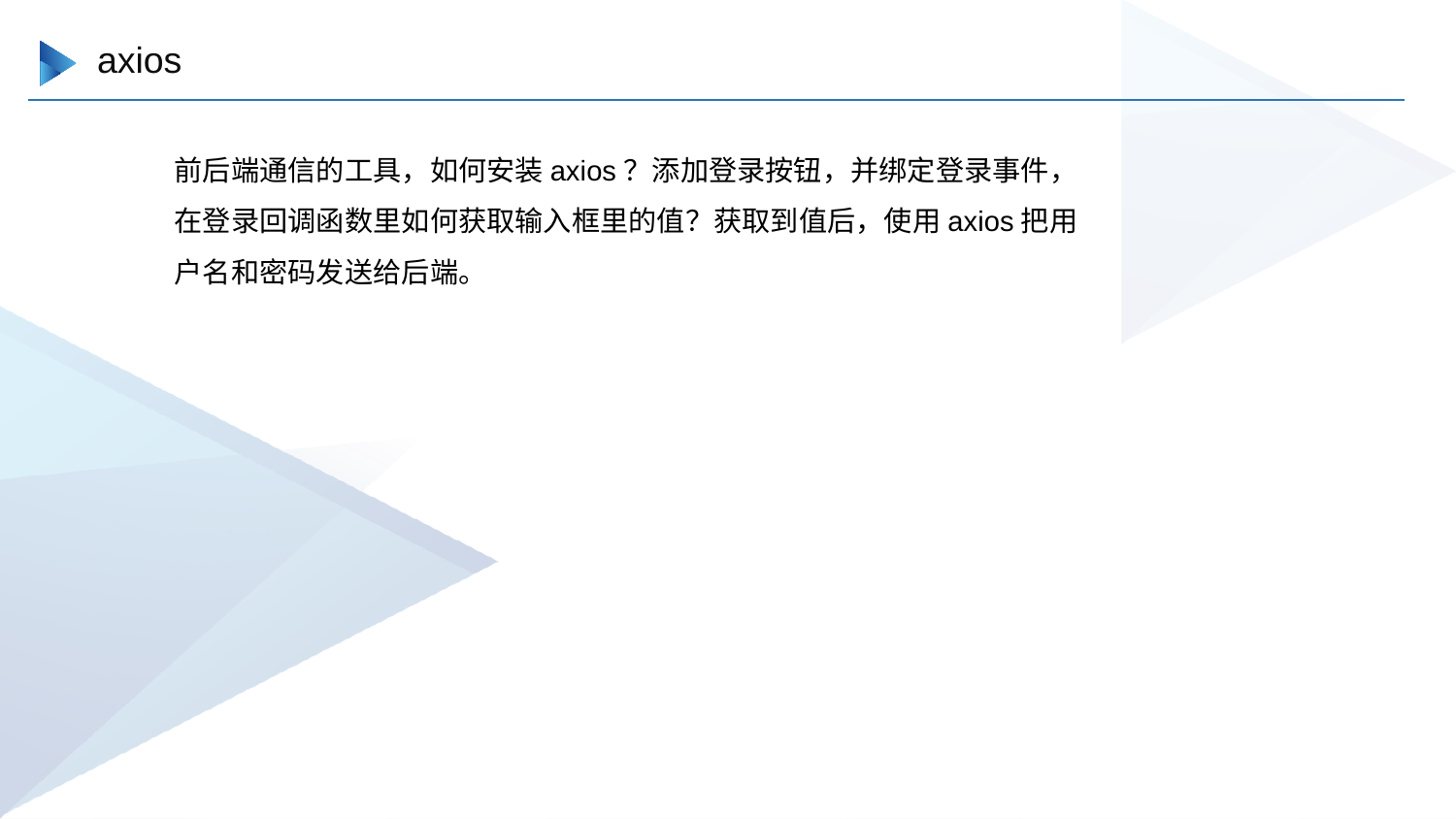

axios
前后端通信的工具，如何安装axios？添加登录按钮，并绑定登录事件，在登录回调函数里如何获取输入框里的值？获取到值后，使用axios把用户名和密码发送给后端。